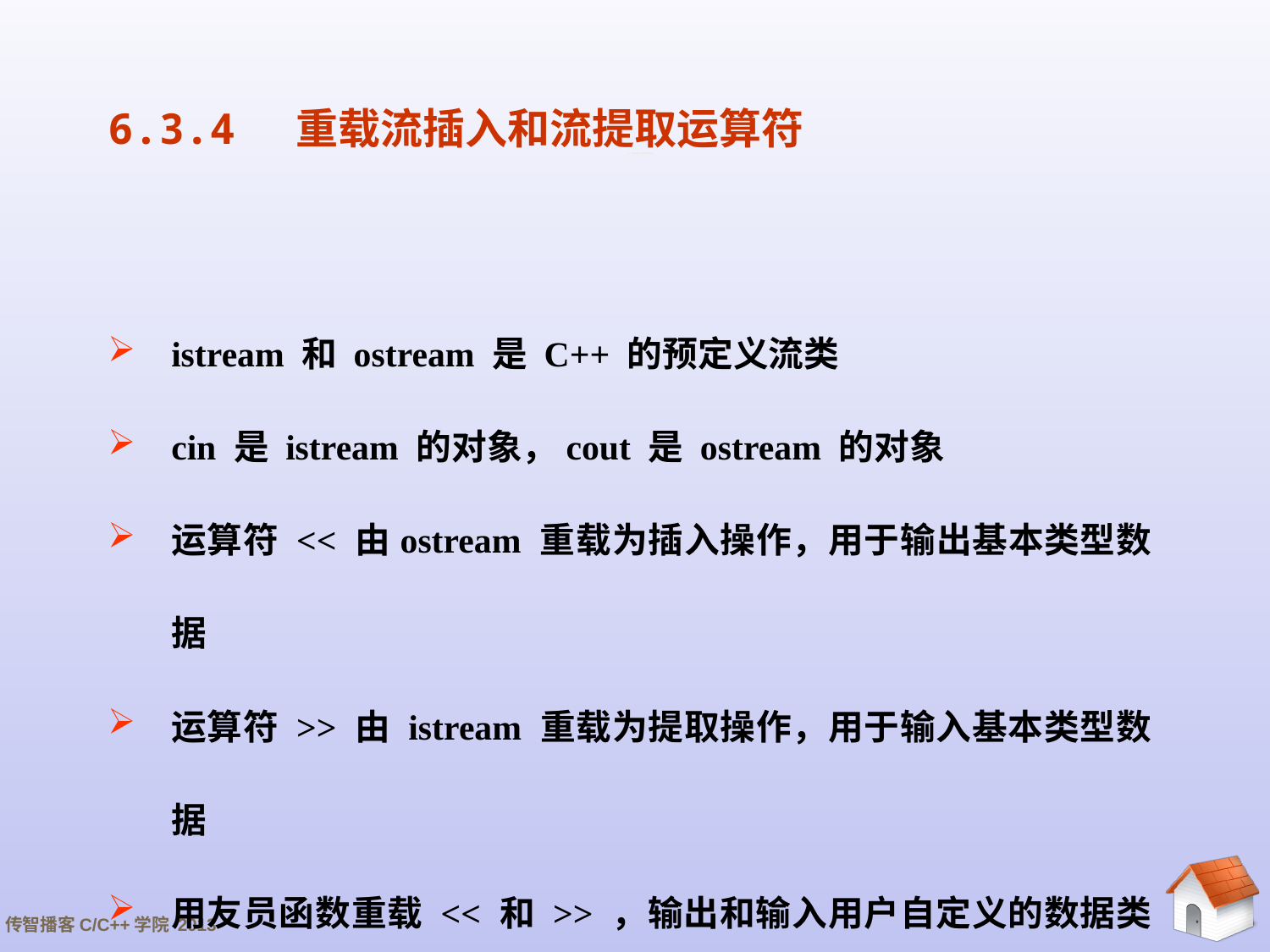

# 6.3.4  重载流插入和流提取运算符
6.3.4  重载流插入和流提取运算符
istream 和 ostream 是 C++ 的预定义流类
cin 是 istream 的对象，cout 是 ostream 的对象
运算符 << 由ostream 重载为插入操作，用于输出基本类型数据
运算符 >> 由 istream 重载为提取操作，用于输入基本类型数据
用友员函数重载 << 和 >> ，输出和输入用户自定义的数据类型